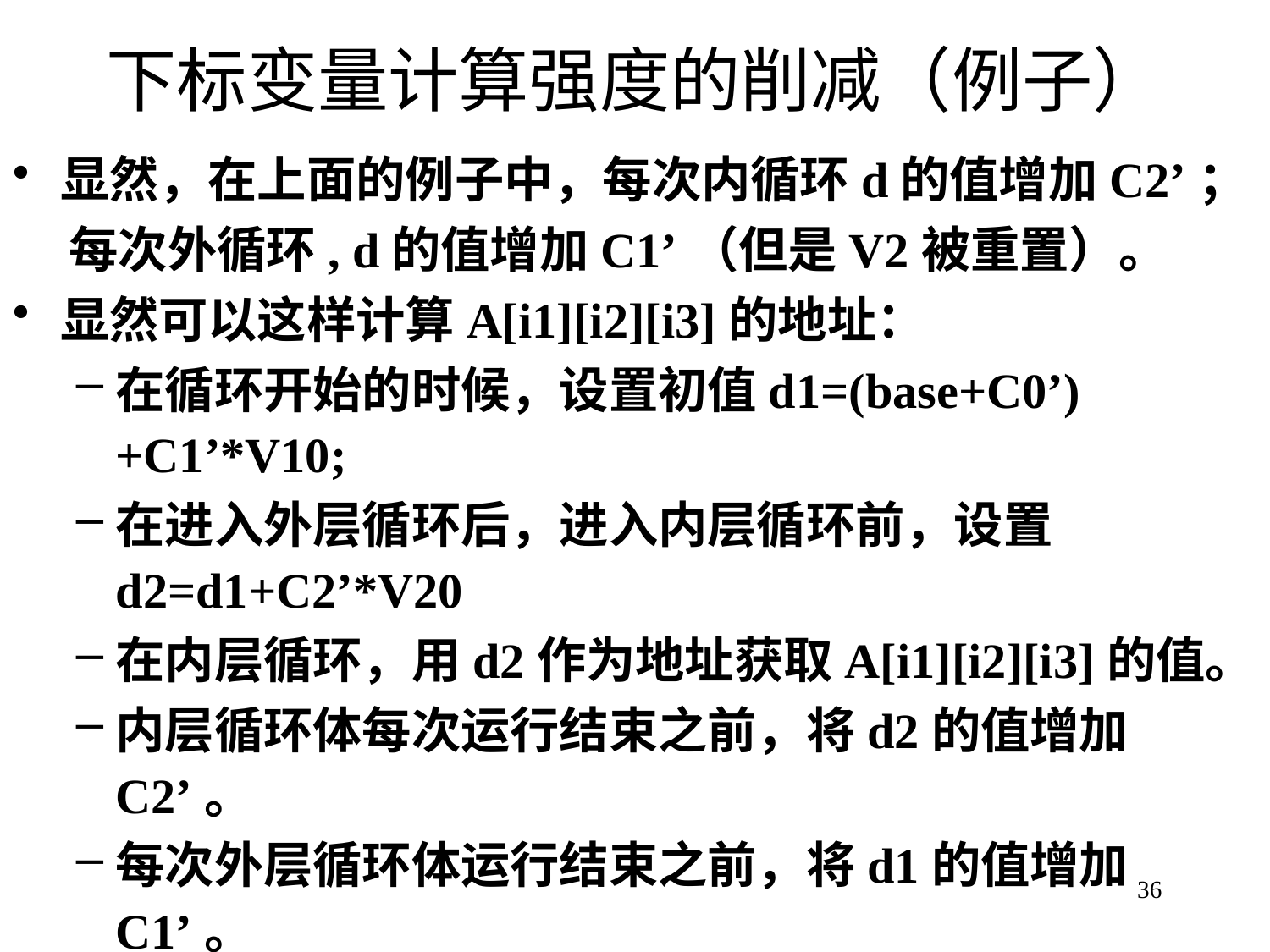

# 下标变量计算强度的削减（例子）
显然，在上面的例子中，每次内循环d的值增加C2’；
    每次外循环, d的值增加C1’（但是V2被重置）。
显然可以这样计算A[i1][i2][i3]的地址：
在循环开始的时候，设置初值d1=(base+C0’)+C1’*V10;
在进入外层循环后，进入内层循环前，设置d2=d1+C2’*V20
在内层循环，用d2作为地址获取A[i1][i2][i3]的值。
内层循环体每次运行结束之前，将d2的值增加C2’。
每次外层循环体运行结束之前，将d1的值增加C1’。
于是，对于A[i1][i2][i3]的地址计算变成了加法运算。
36